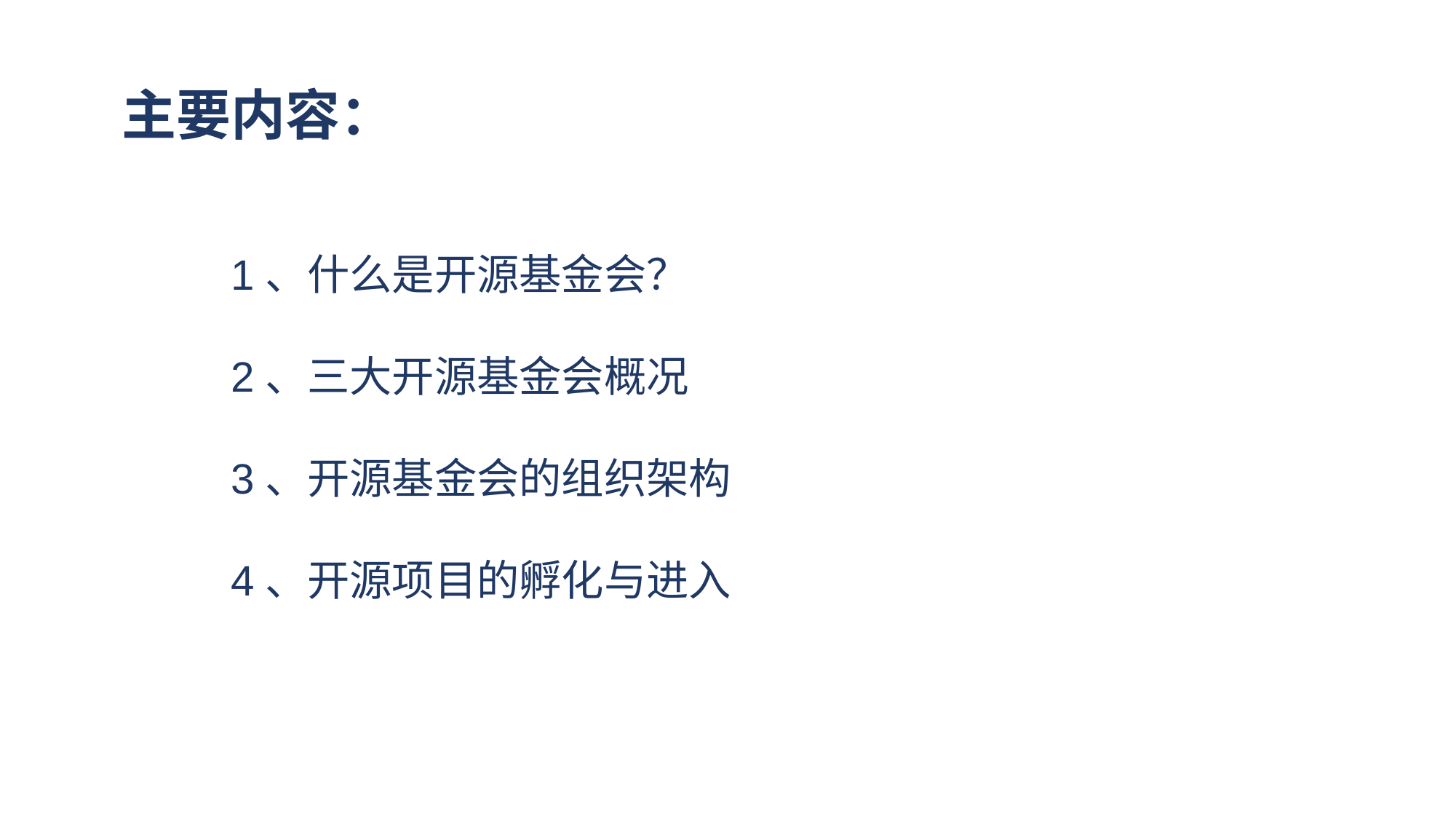

主要内容：

1、什么是开源基金会？
2、三大开源基金会概况
3、开源基金会的组织架构
4、开源项目的孵化与进入